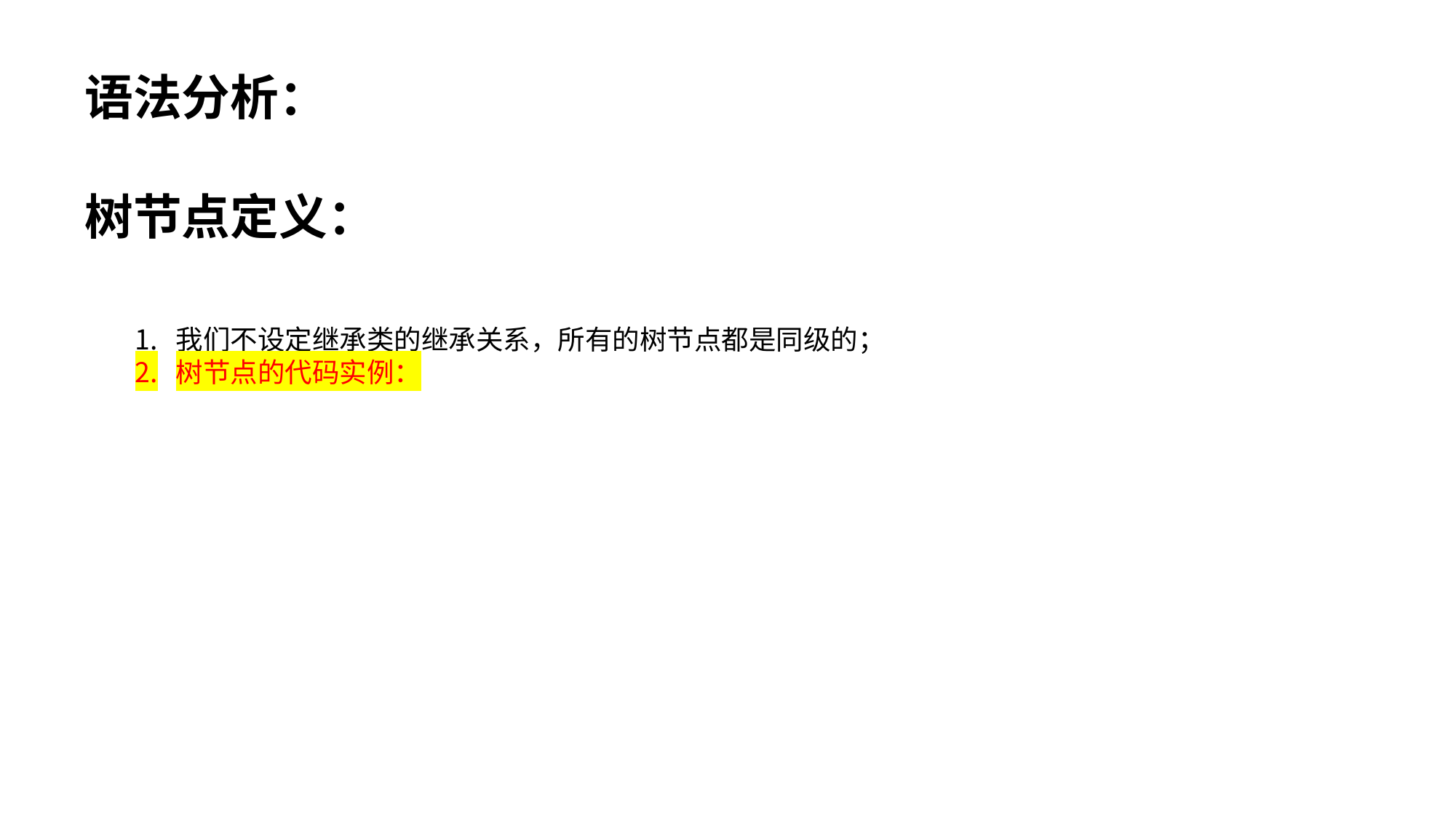

语法分析：
树节点定义：
我们不设定继承类的继承关系，所有的树节点都是同级的；
树节点的代码实例：